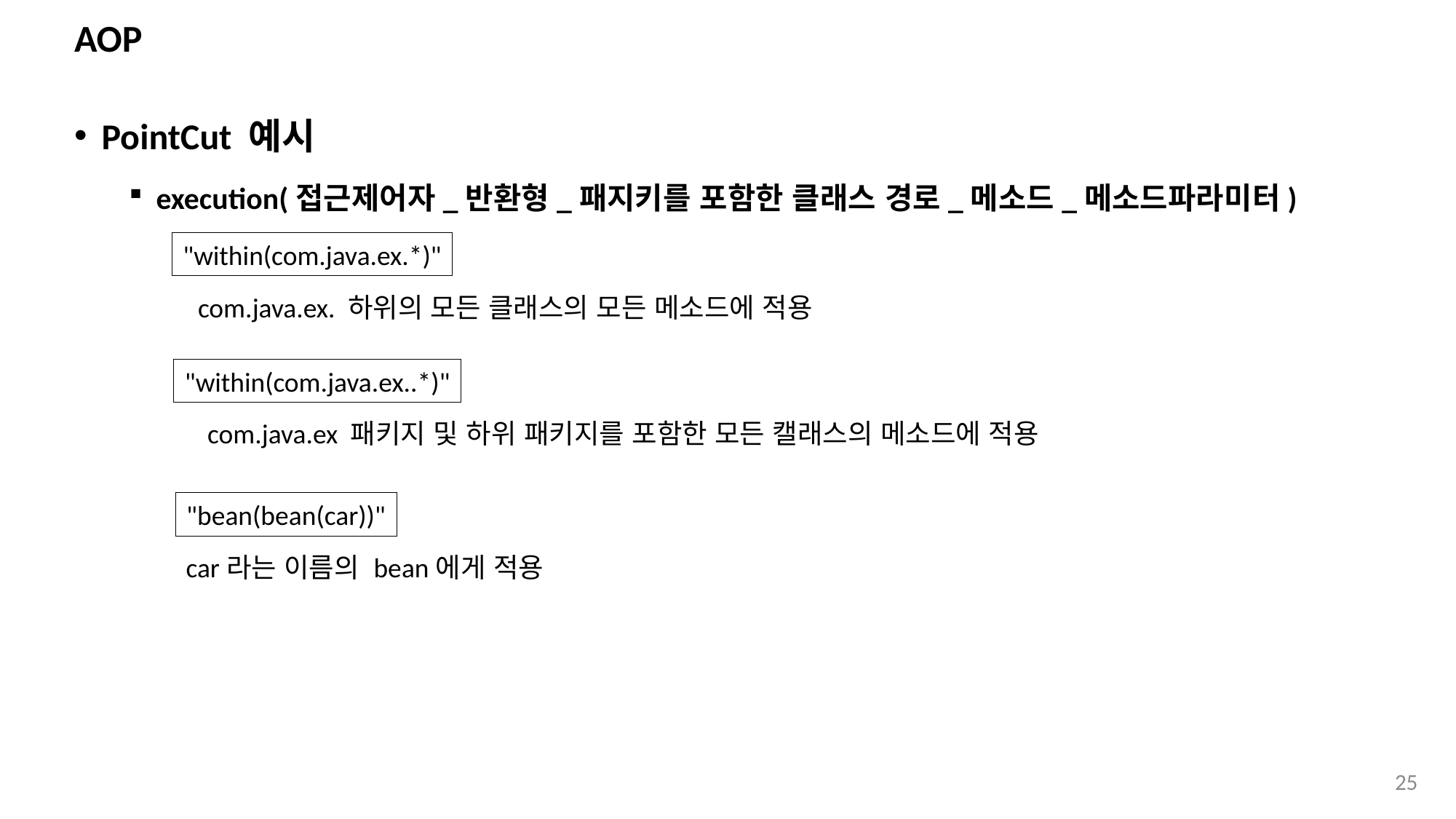

# AOP
PointCut 예시
execution(접근제어자_반환형_패지키를 포함한 클래스 경로_메소드_메소드파라미터)

"within(com.java.ex.*)"
com.java.ex. 하위의 모든 클래스의 모든 메소드에 적용
"within(com.java.ex..*)"
com.java.ex 패키지 및 하위 패키지를 포함한 모든 캘래스의 메소드에 적용
"bean(bean(car))"
car라는 이름의 bean에게 적용
25